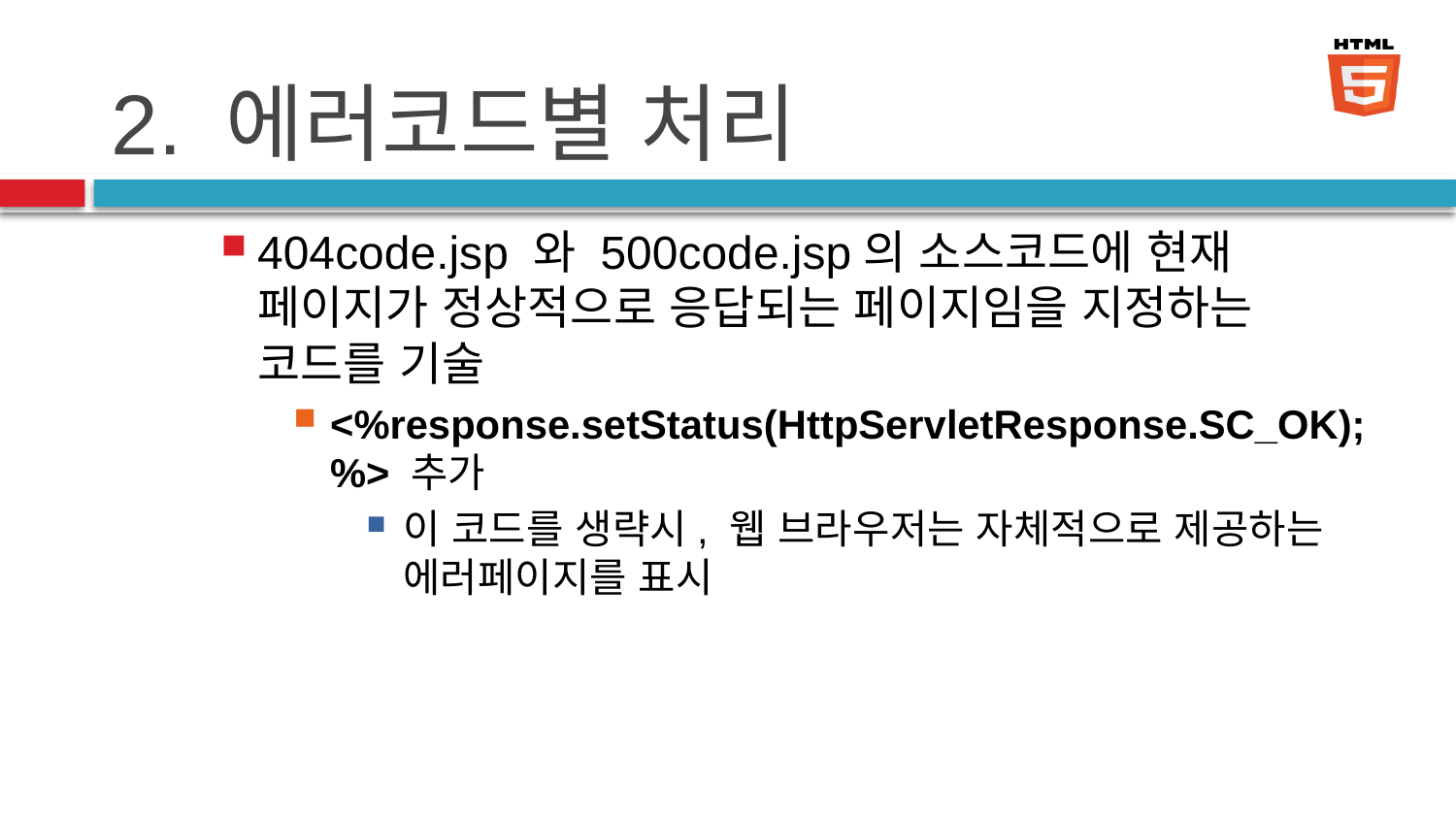

# 2. 에러코드별 처리
404code.jsp 와 500code.jsp의 소스코드에 현재 페이지가 정상적으로 응답되는 페이지임을 지정하는 코드를 기술
<%response.setStatus(HttpServletResponse.SC_OK);%> 추가
이 코드를 생략시, 웹 브라우저는 자체적으로 제공하는 에러페이지를 표시